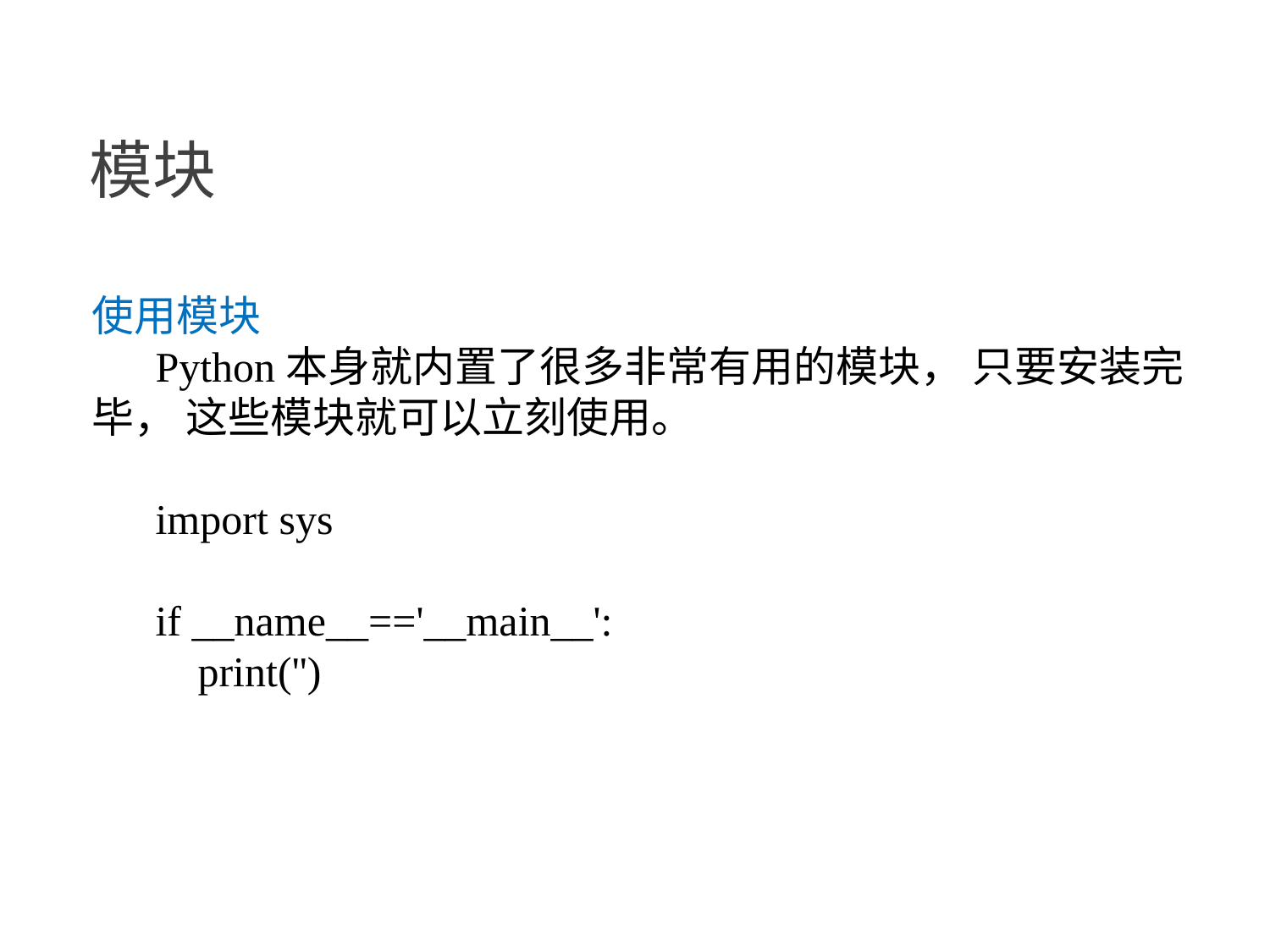

模块
使用模块
Python本身就内置了很多非常有用的模块， 只要安装完毕， 这些模块就可以立刻使用。

import sys

if __name__=='__main__':
    print('')